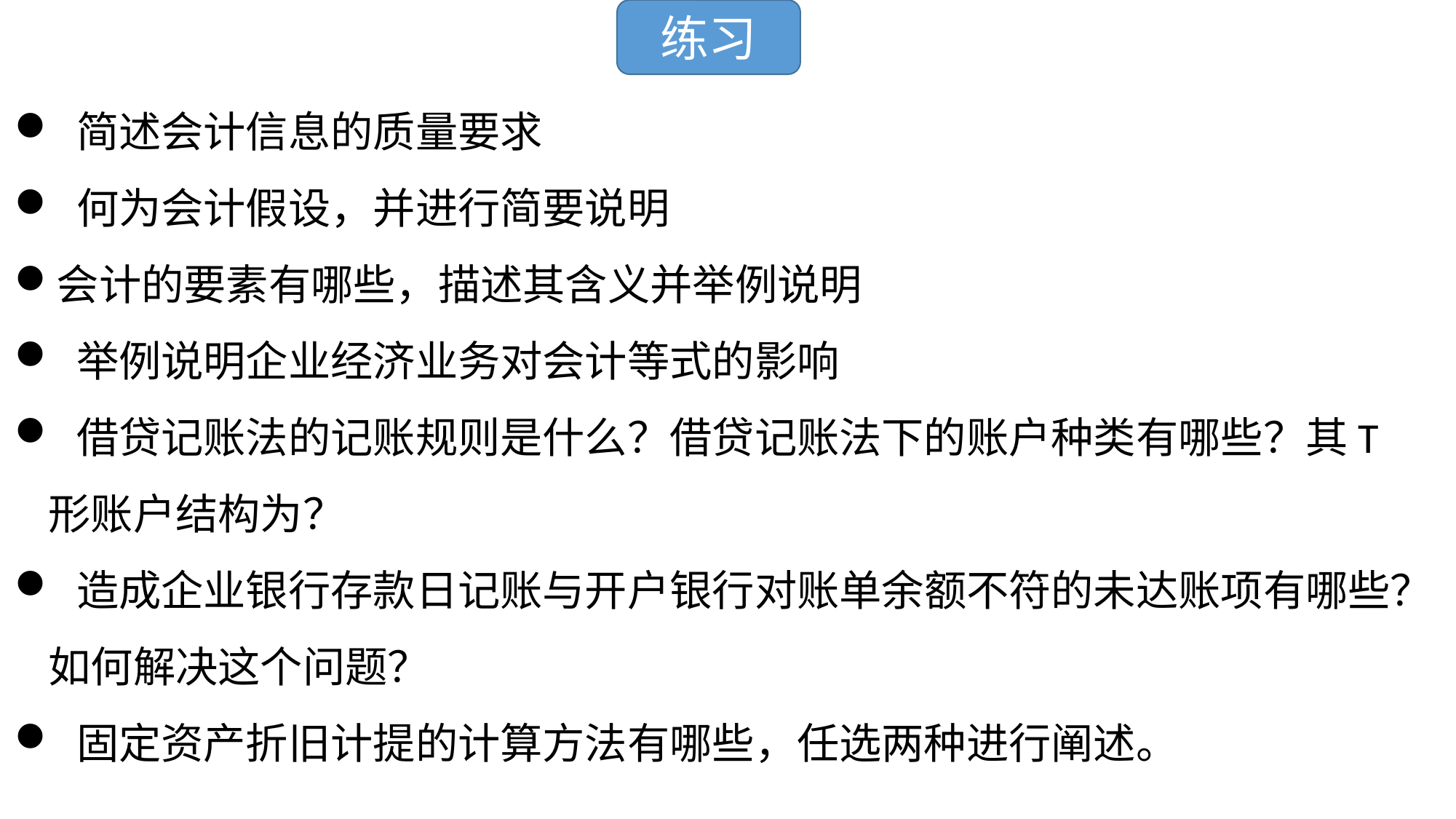

练习
 简述会计信息的质量要求
 何为会计假设，并进行简要说明
会计的要素有哪些，描述其含义并举例说明
 举例说明企业经济业务对会计等式的影响
 借贷记账法的记账规则是什么？借贷记账法下的账户种类有哪些？其T形账户结构为？
 造成企业银行存款日记账与开户银行对账单余额不符的未达账项有哪些？如何解决这个问题？
 固定资产折旧计提的计算方法有哪些，任选两种进行阐述。